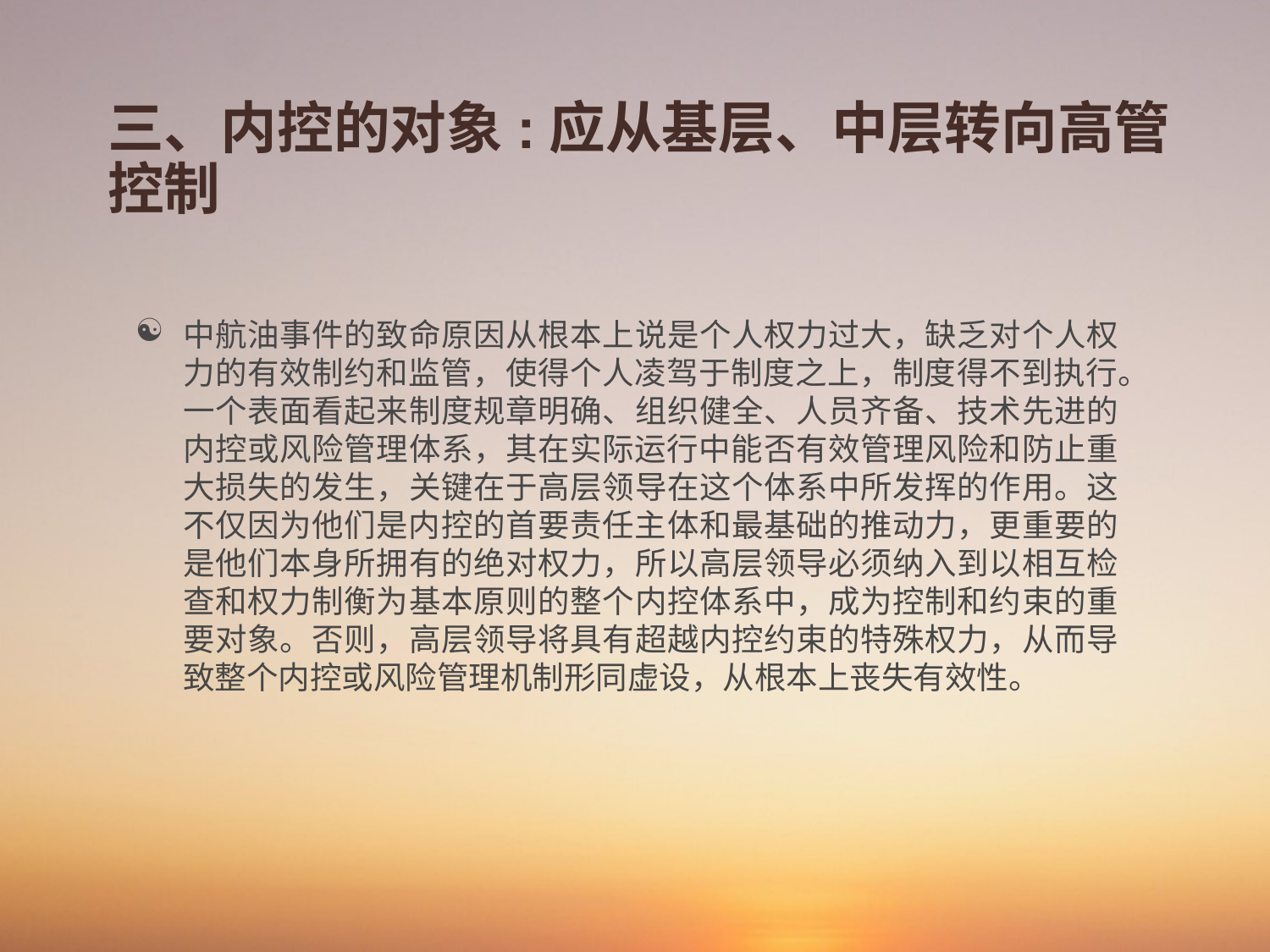

# 三、内控的对象:应从基层、中层转向高管控制
中航油事件的致命原因从根本上说是个人权力过大，缺乏对个人权力的有效制约和监管，使得个人凌驾于制度之上，制度得不到执行。一个表面看起来制度规章明确、组织健全、人员齐备、技术先进的内控或风险管理体系，其在实际运行中能否有效管理风险和防止重大损失的发生，关键在于高层领导在这个体系中所发挥的作用。这不仅因为他们是内控的首要责任主体和最基础的推动力，更重要的是他们本身所拥有的绝对权力，所以高层领导必须纳入到以相互检查和权力制衡为基本原则的整个内控体系中，成为控制和约束的重要对象。否则，高层领导将具有超越内控约束的特殊权力，从而导致整个内控或风险管理机制形同虚设，从根本上丧失有效性。